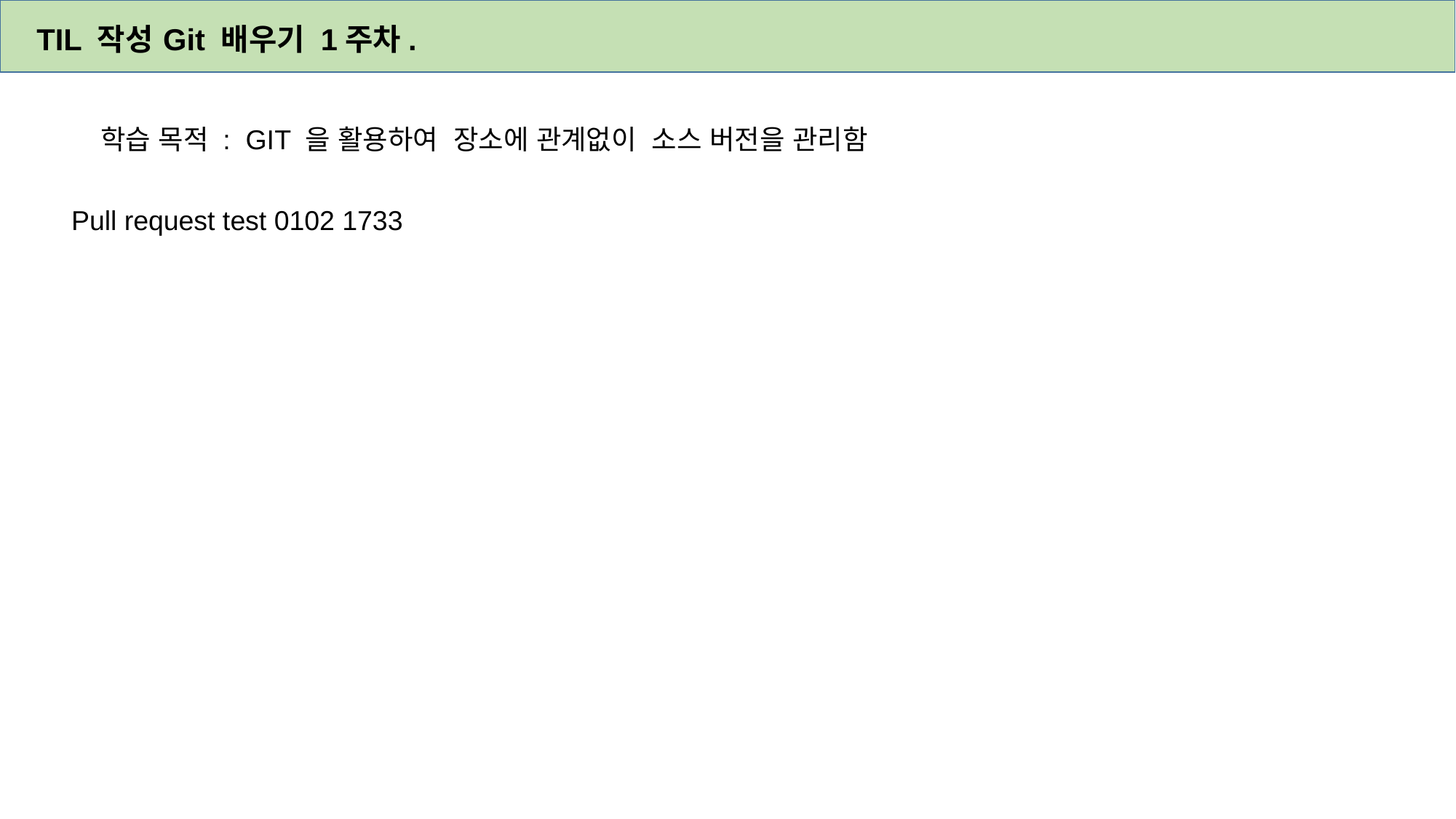

TIL 작성
Git 배우기 1주차.
학습 목적 :  GIT 을 활용하여  장소에 관계없이  소스 버전을 관리함
Pull request test 0102 1733